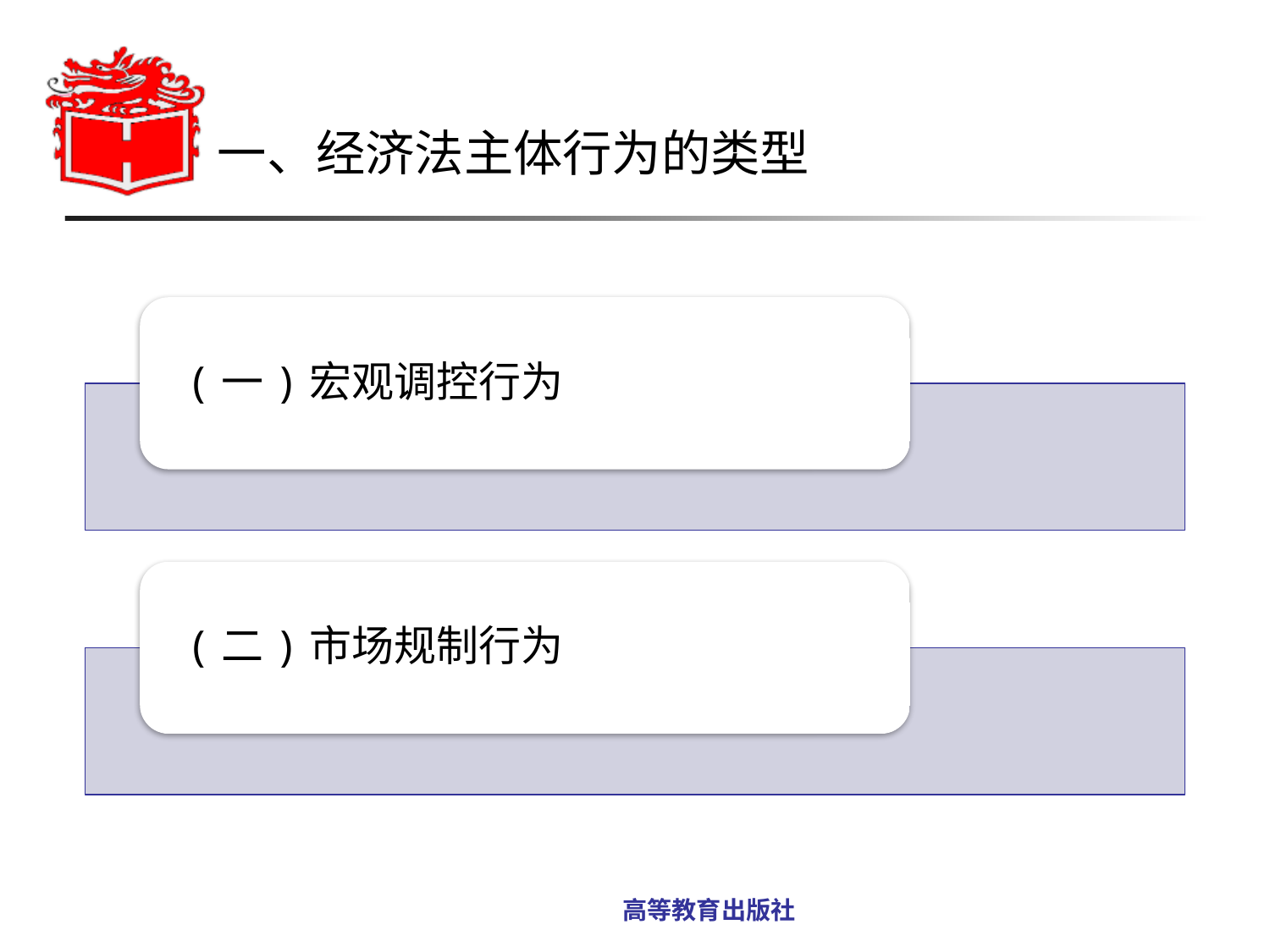

一、经济法主体行为的类型
(一)宏观调控行为
(二)市场规制行为

高等教育出版社